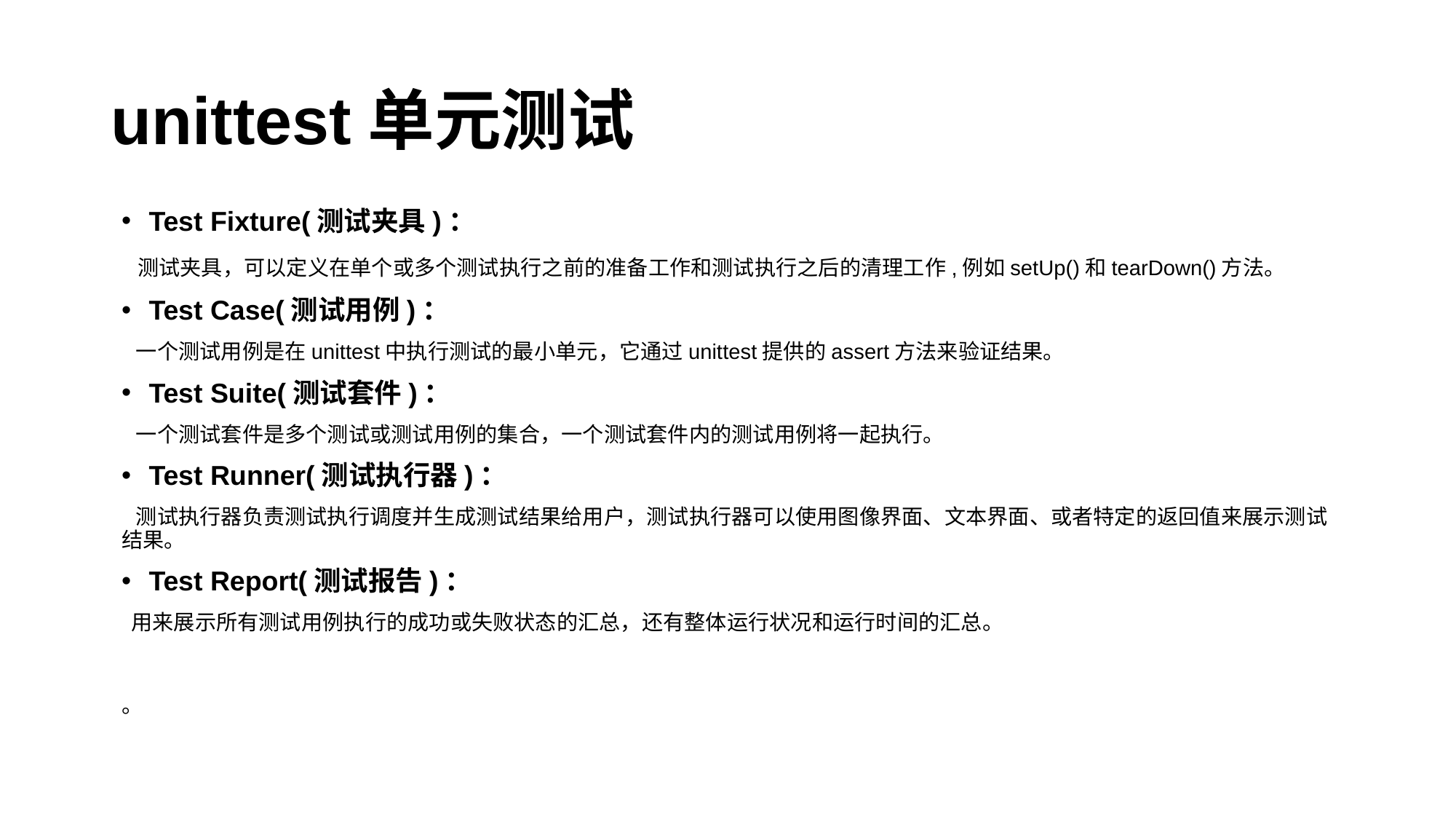

# unittest单元测试
Test Fixture(测试夹具)：
  测试夹具，可以定义在单个或多个测试执行之前的准备工作和测试执行之后的清理工作,例如setUp()和tearDown()方法。
Test Case(测试用例)：
  一个测试用例是在unittest中执行测试的最小单元，它通过unittest提供的assert方法来验证结果。
Test Suite(测试套件)：
  一个测试套件是多个测试或测试用例的集合，一个测试套件内的测试用例将一起执行。
Test Runner(测试执行器)：
  测试执行器负责测试执行调度并生成测试结果给用户，测试执行器可以使用图像界面、文本界面、或者特定的返回值来展示测试结果。
Test Report(测试报告)：
 用来展示所有测试用例执行的成功或失败状态的汇总，还有整体运行状况和运行时间的汇总。

。